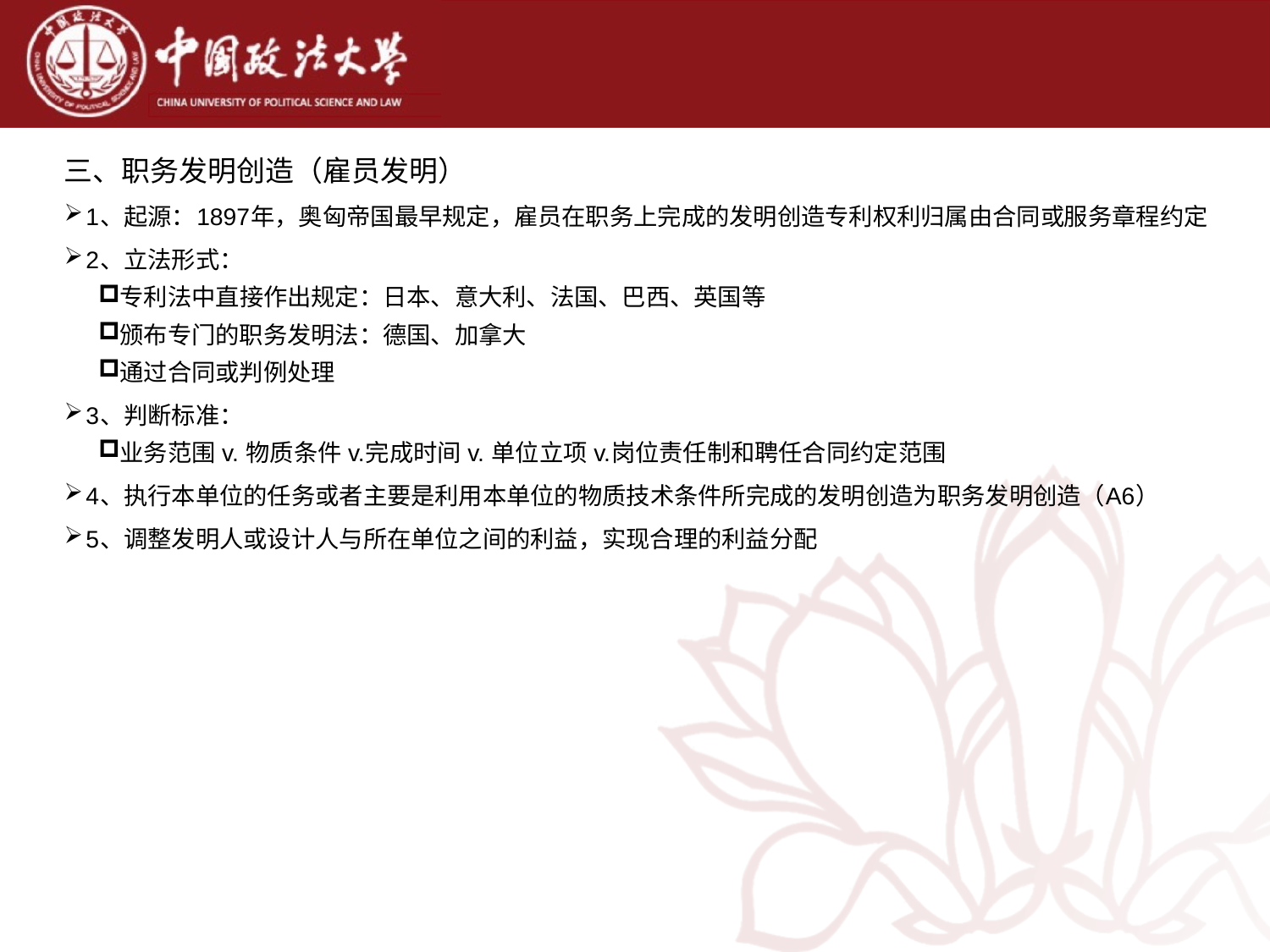

三、职务发明创造（雇员发明）
1、起源：1897年，奥匈帝国最早规定，雇员在职务上完成的发明创造专利权利归属由合同或服务章程约定
2、立法形式：
专利法中直接作出规定：日本、意大利、法国、巴西、英国等
颁布专门的职务发明法：德国、加拿大
通过合同或判例处理
3、判断标准：
业务范围 v. 物质条件 v.完成时间 v. 单位立项 v.岗位责任制和聘任合同约定范围
4、执行本单位的任务或者主要是利用本单位的物质技术条件所完成的发明创造为职务发明创造（A6）
5、调整发明人或设计人与所在单位之间的利益，实现合理的利益分配